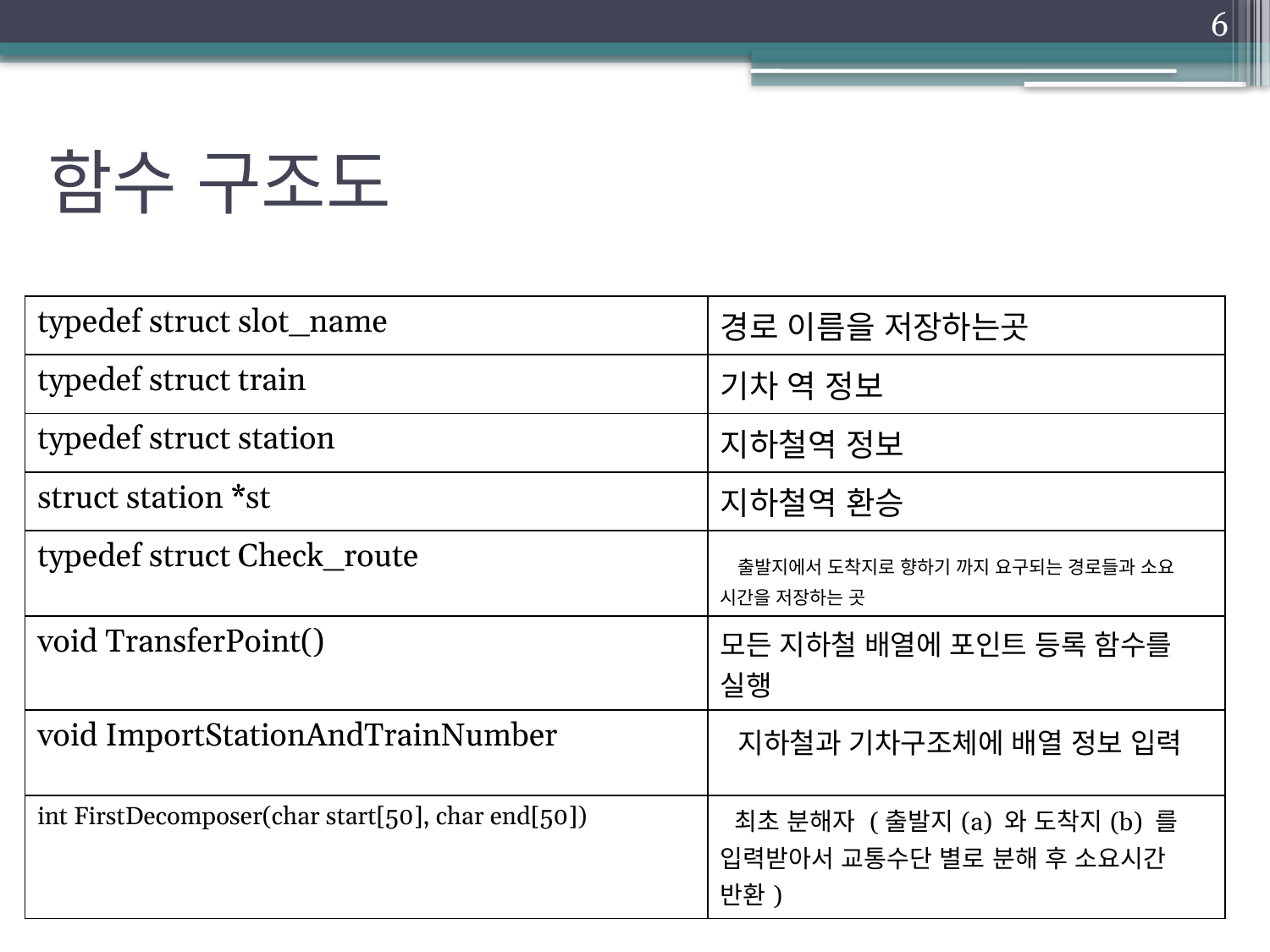

6
# 함수 구조도
| typedef struct slot\_name | 경로 이름을 저장하는곳 |
| --- | --- |
| typedef struct train | 기차 역 정보 |
| typedef struct station | 지하철역 정보 |
| struct station \*st | 지하철역 환승 |
| typedef struct Check\_route | 출발지에서 도착지로 향하기 까지 요구되는 경로들과 소요 시간을 저장하는 곳 |
| void TransferPoint() | 모든 지하철 배열에 포인트 등록 함수를 실행 |
| void ImportStationAndTrainNumber | 지하철과 기차구조체에 배열 정보 입력 |
| int FirstDecomposer(char start[50], char end[50]) | 최초 분해자 (출발지(a) 와 도착지(b) 를 입력받아서 교통수단 별로 분해 후 소요시간 반환) |